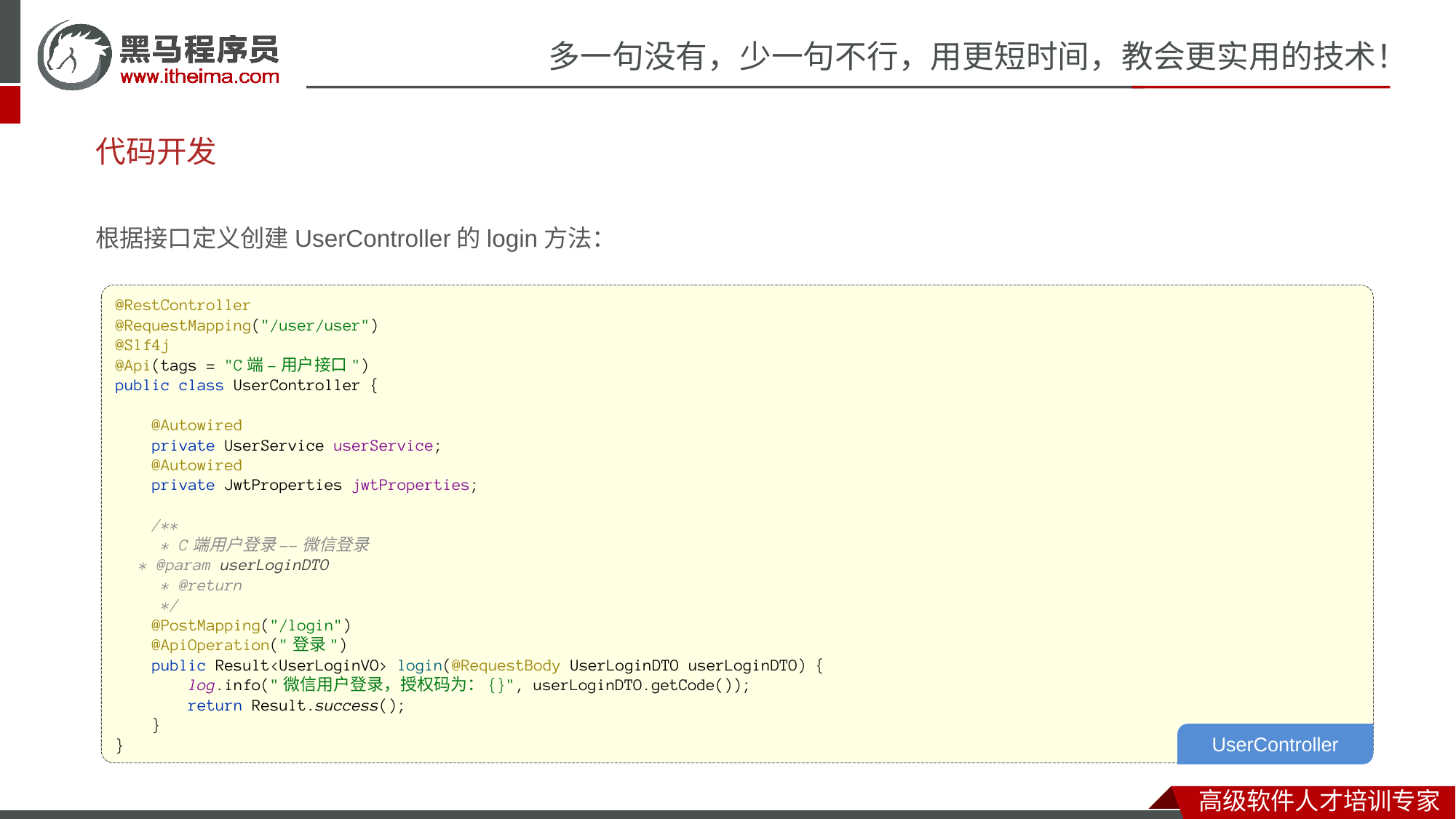

# 代码开发
根据接口定义创建UserController的login方法：
@RestController
@RequestMapping("/user/user")
@Slf4j
@Api(tags = "C端-用户接口")
public class UserController {
    @Autowired
    private UserService userService;
    @Autowired
    private JwtProperties jwtProperties;
    /**
     * C端用户登录--微信登录
     * @param userLoginDTO
     * @return
     */
    @PostMapping("/login")
    @ApiOperation("登录")
    public Result<UserLoginVO> login(@RequestBody UserLoginDTO userLoginDTO) {
        log.info("微信用户登录，授权码为：{}", userLoginDTO.getCode());
        return Result.success();
    }
}
UserController